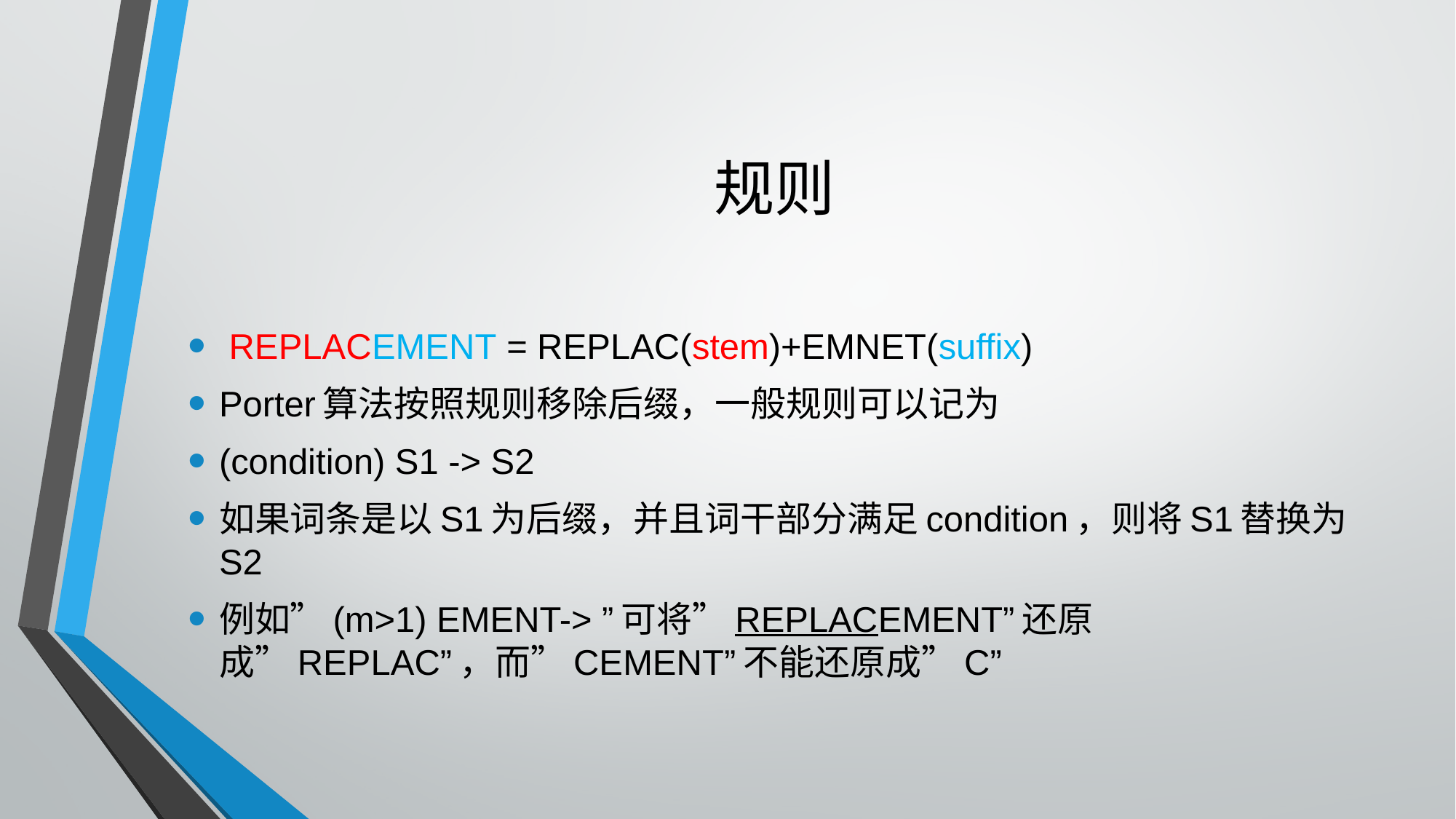

# 规则
 REPLACEMENT = REPLAC(stem)+EMNET(suffix)
Porter算法按照规则移除后缀，一般规则可以记为
(condition) S1 -> S2
如果词条是以S1为后缀，并且词干部分满足condition，则将S1替换为S2
例如”(m>1) EMENT-> ”可将”REPLACEMENT”还原成”REPLAC”，而”CEMENT”不能还原成”C”